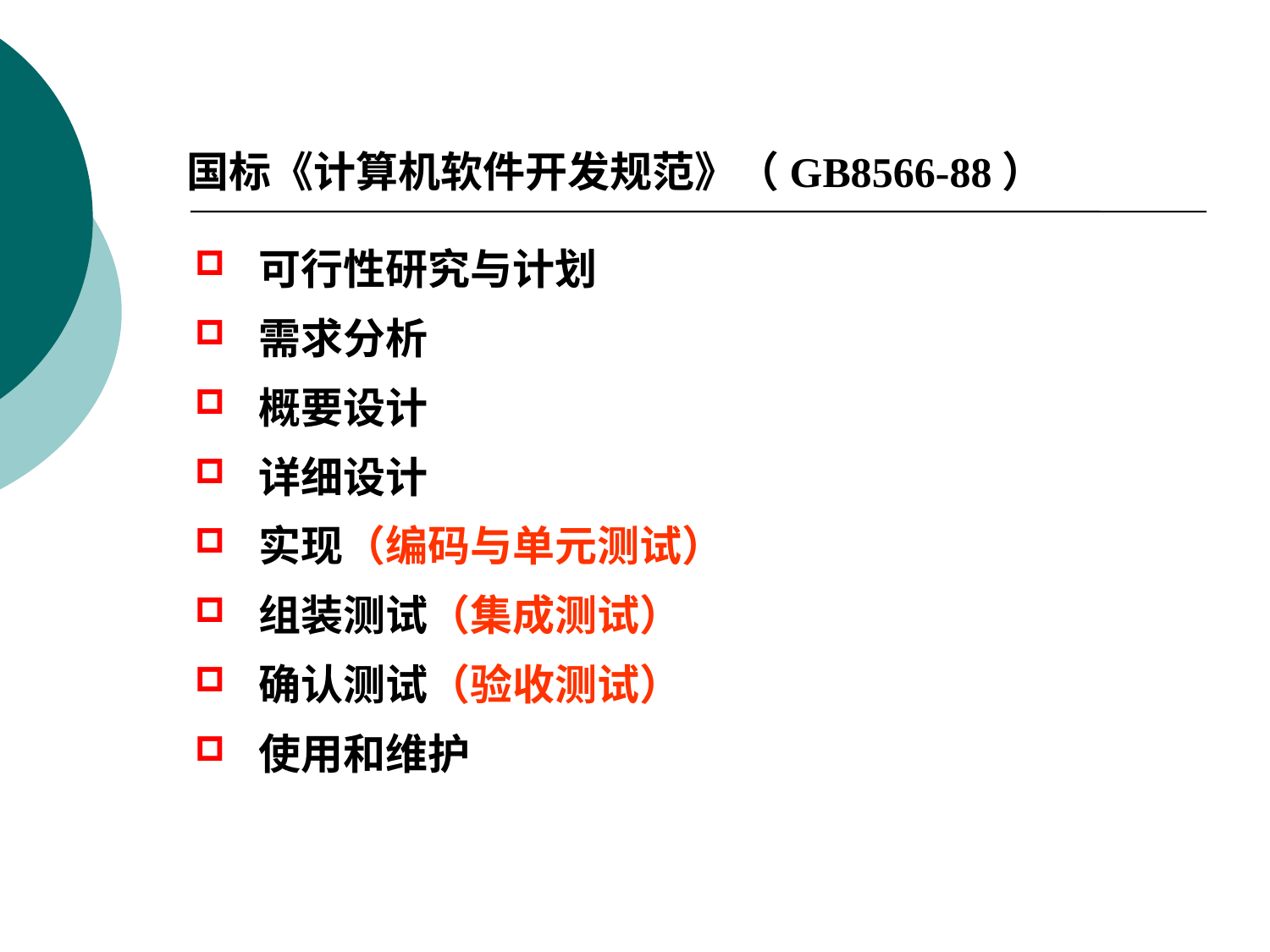

国标《计算机软件开发规范》（GB8566-88）
可行性研究与计划
需求分析
概要设计
详细设计
实现（编码与单元测试）
组装测试（集成测试）
确认测试（验收测试）
使用和维护